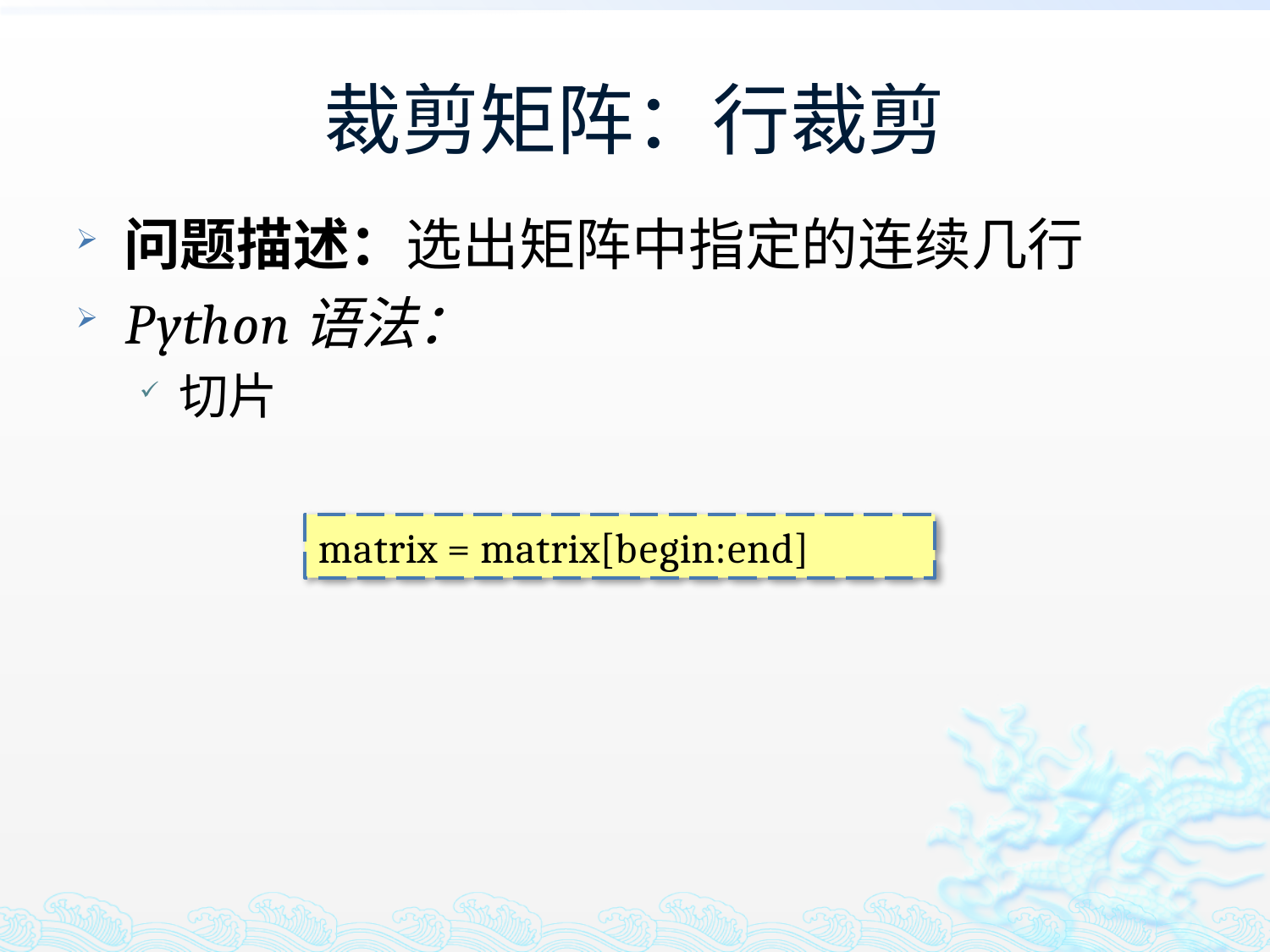

# 裁剪矩阵：行裁剪
问题描述：选出矩阵中指定的连续几行
Python语法：
切片
matrix = matrix[begin:end]